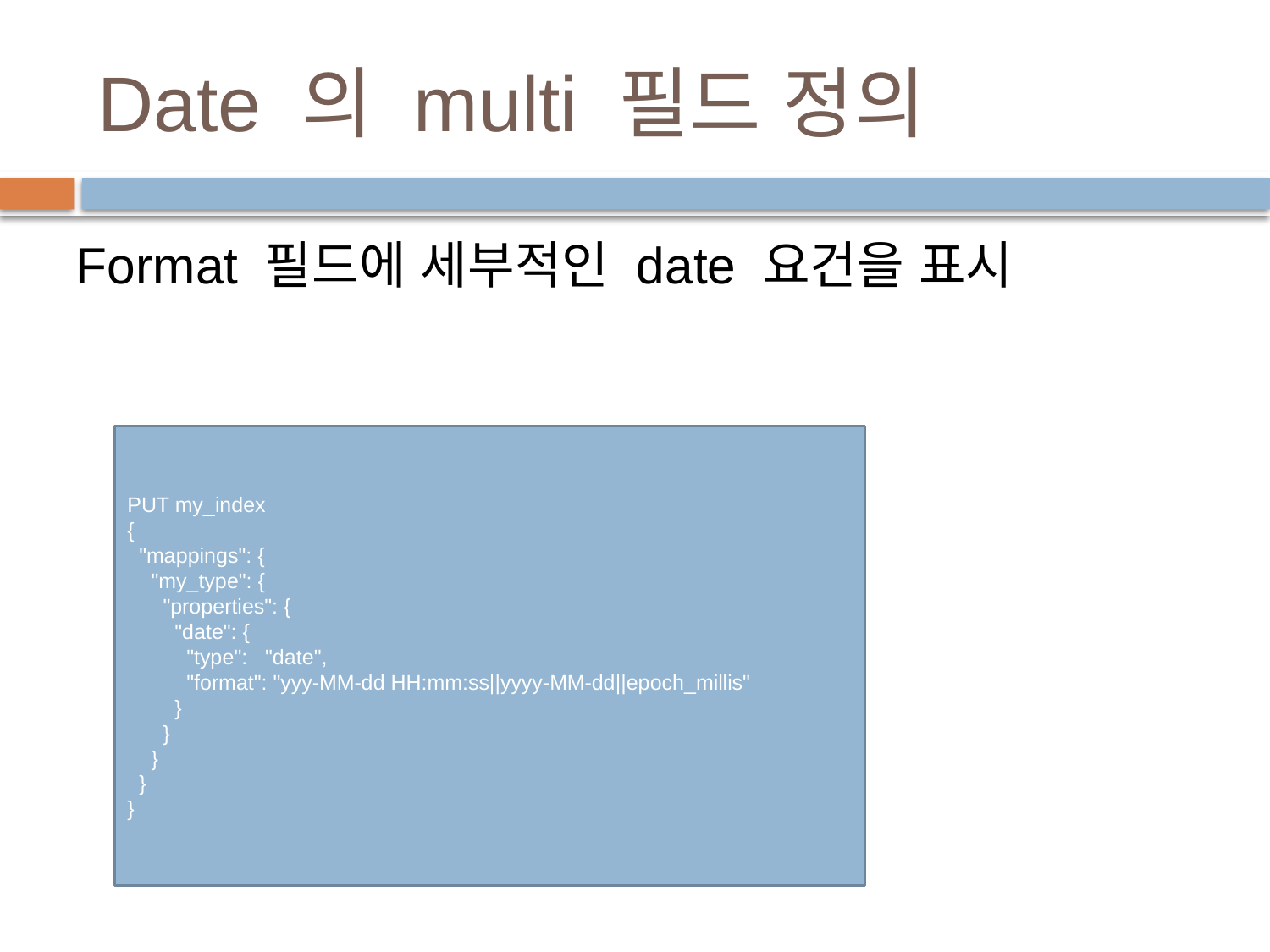

# Date 의 multi 필드 정의
Format 필드에 세부적인 date 요건을 표시
PUT my_index
{
  "mappings": {
    "my_type": {
      "properties": {
        "date": {
          "type":   "date",
          "format": "yyy-MM-dd HH:mm:ss||yyyy-MM-dd||epoch_millis"
        }
      }
    }
  }
}